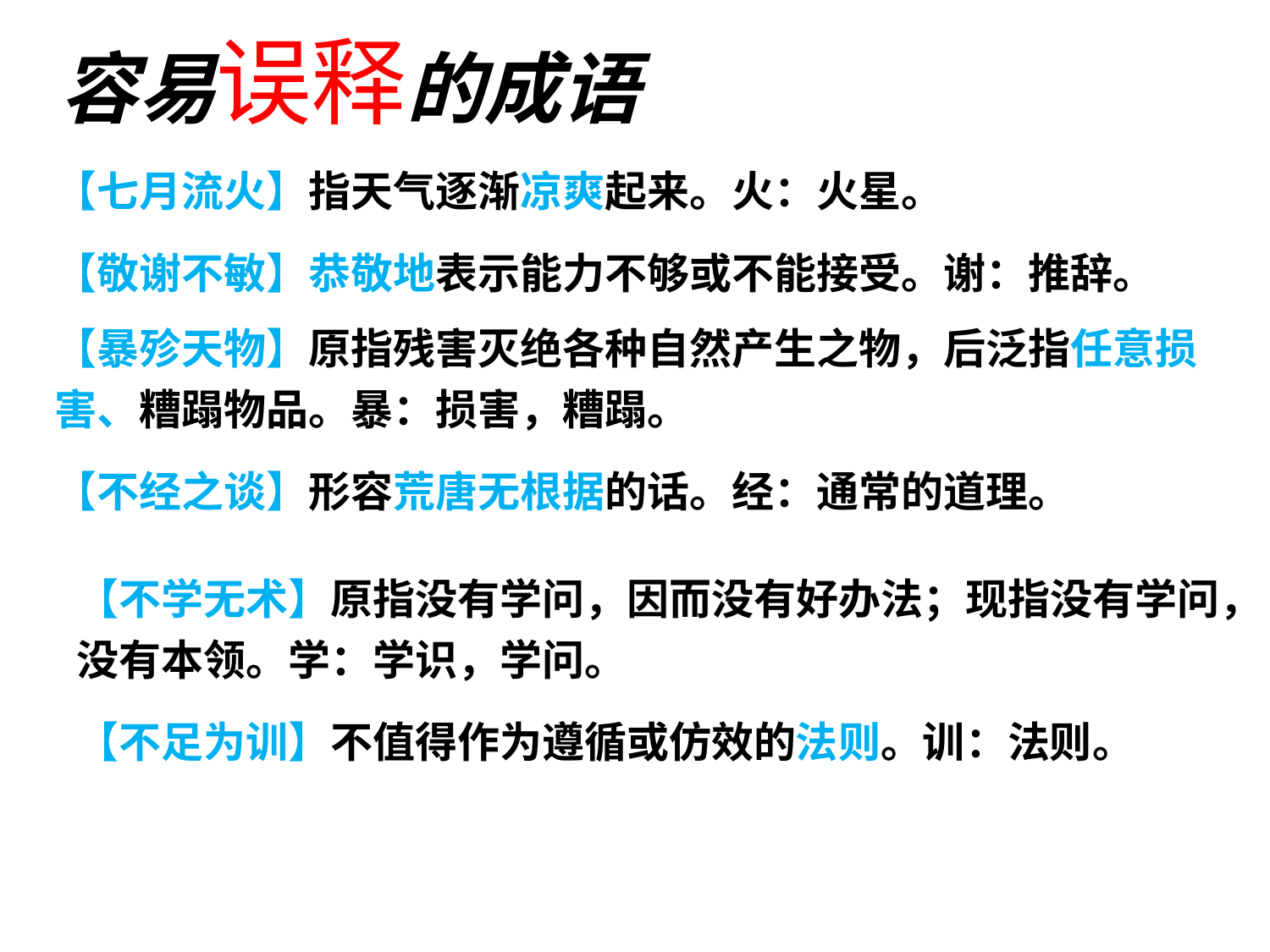

容易误释的成语
【七月流火】指天气逐渐凉爽起来。火：火星。
【敬谢不敏】恭敬地表示能力不够或不能接受。谢：推辞。

【暴殄天物】原指残害灭绝各种自然产生之物，后泛指任意损害、糟蹋物品。暴：损害，糟蹋。
【不经之谈】形容荒唐无根据的话。经：通常的道理。
【不学无术】原指没有学问，因而没有好办法；现指没有学问，没有本领。学：学识，学问。
【不足为训】不值得作为遵循或仿效的法则。训：法则。